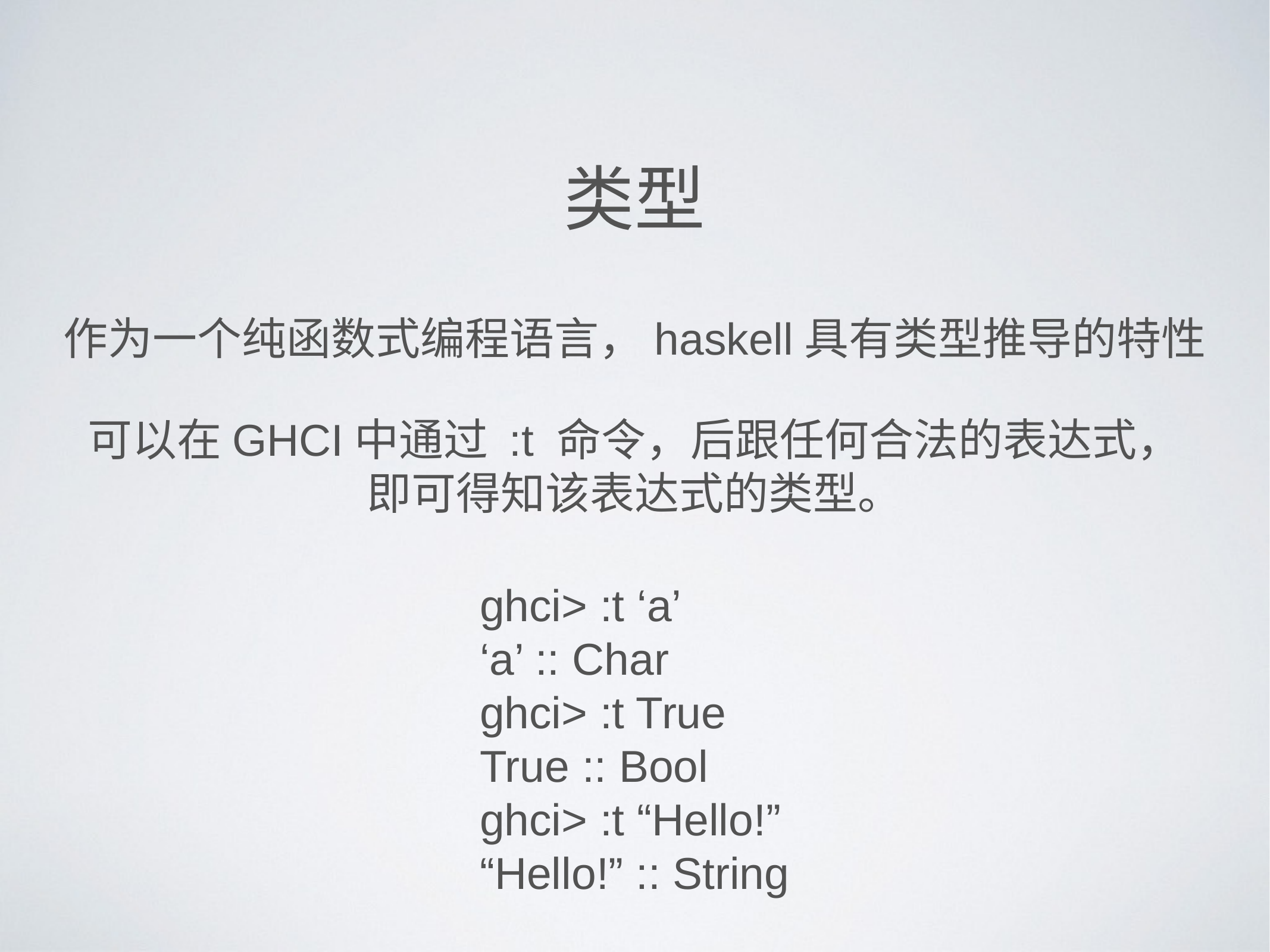

类型
作为一个纯函数式编程语言，haskell具有类型推导的特性
可以在GHCI中通过 :t 命令，后跟任何合法的表达式，
即可得知该表达式的类型。
ghci> :t ‘a’
‘a’ :: Char
ghci> :t True
True :: Bool
ghci> :t “Hello!”
“Hello!” :: String